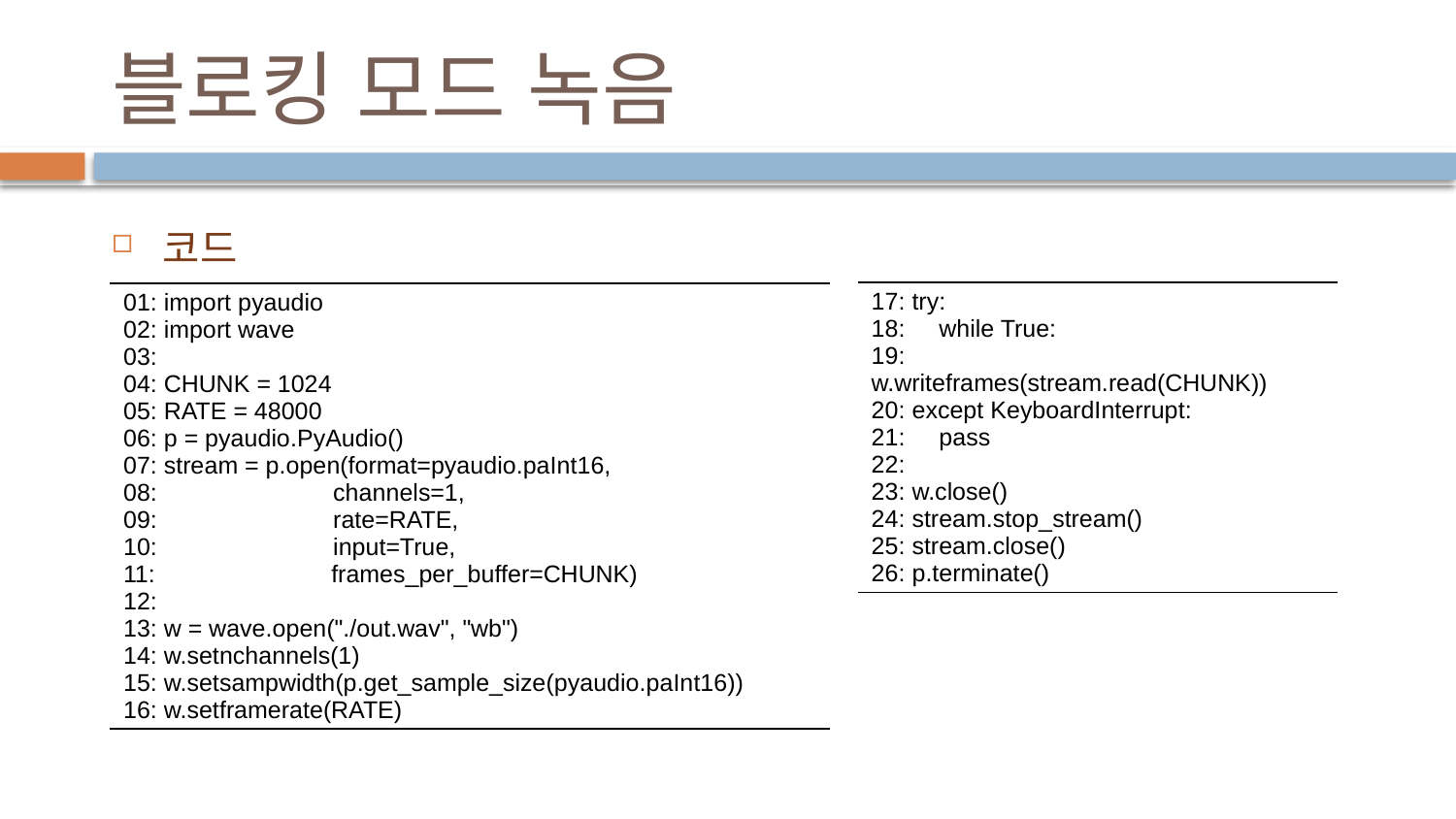

# 블로킹 모드 녹음
코드
| 17: try: 18: while True: 19: w.writeframes(stream.read(CHUNK)) 20: except KeyboardInterrupt: 21: pass 22: 23: w.close() 24: stream.stop\_stream() 25: stream.close() 26: p.terminate() |
| --- |
| 01: import pyaudio 02: import wave 03: 04: CHUNK = 1024 05: RATE = 48000 06: p = pyaudio.PyAudio() 07: stream = p.open(format=pyaudio.paInt16, 08: channels=1, 09: rate=RATE, 10: input=True, 11: frames\_per\_buffer=CHUNK) 12: 13: w = wave.open("./out.wav", "wb") 14: w.setnchannels(1) 15: w.setsampwidth(p.get\_sample\_size(pyaudio.paInt16)) 16: w.setframerate(RATE) |
| --- |